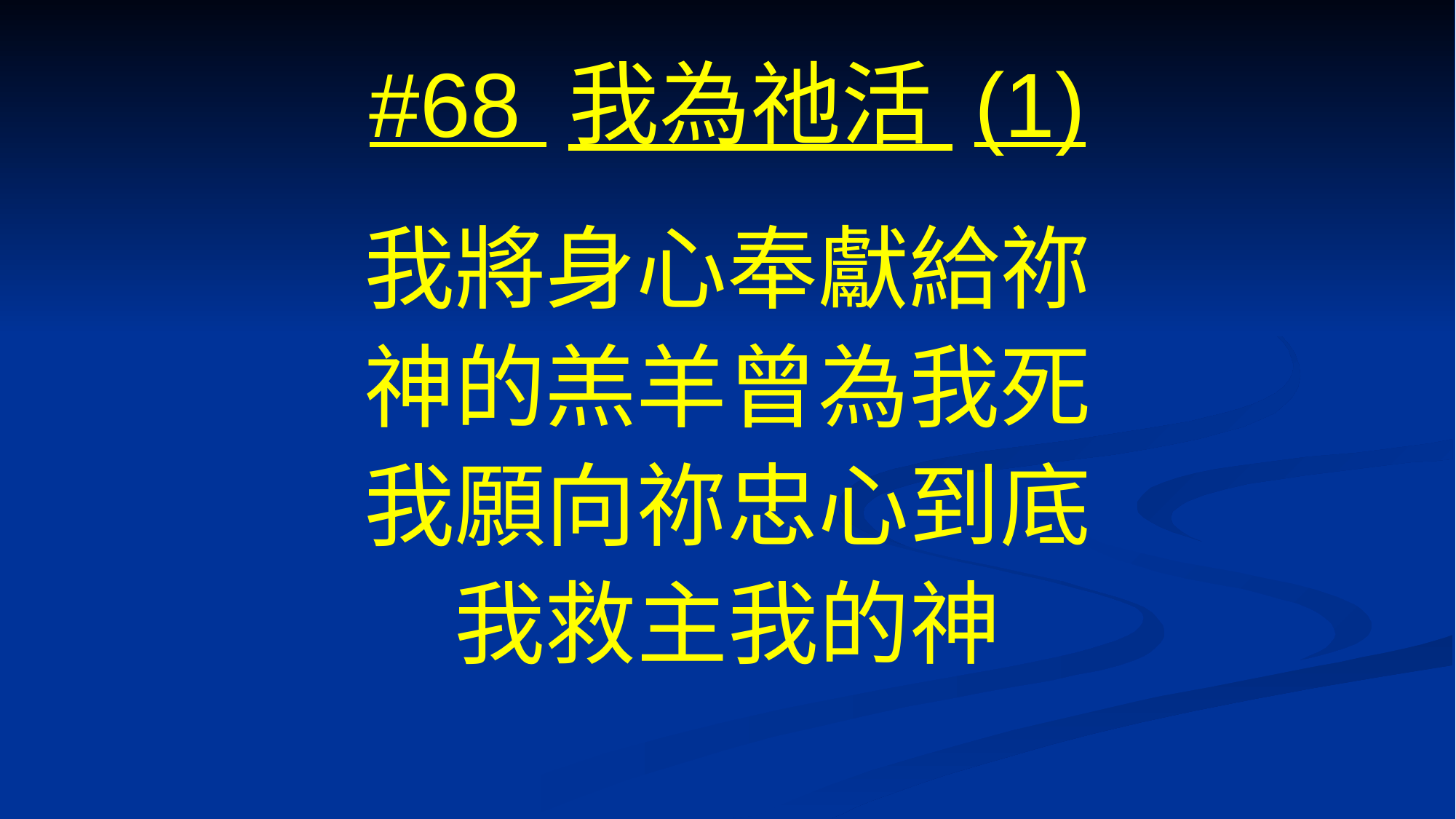

# #68 我為祂活 (1)
我將身心奉獻給祢
神的羔羊曾為我死
我願向祢忠心到底
我救主我的神